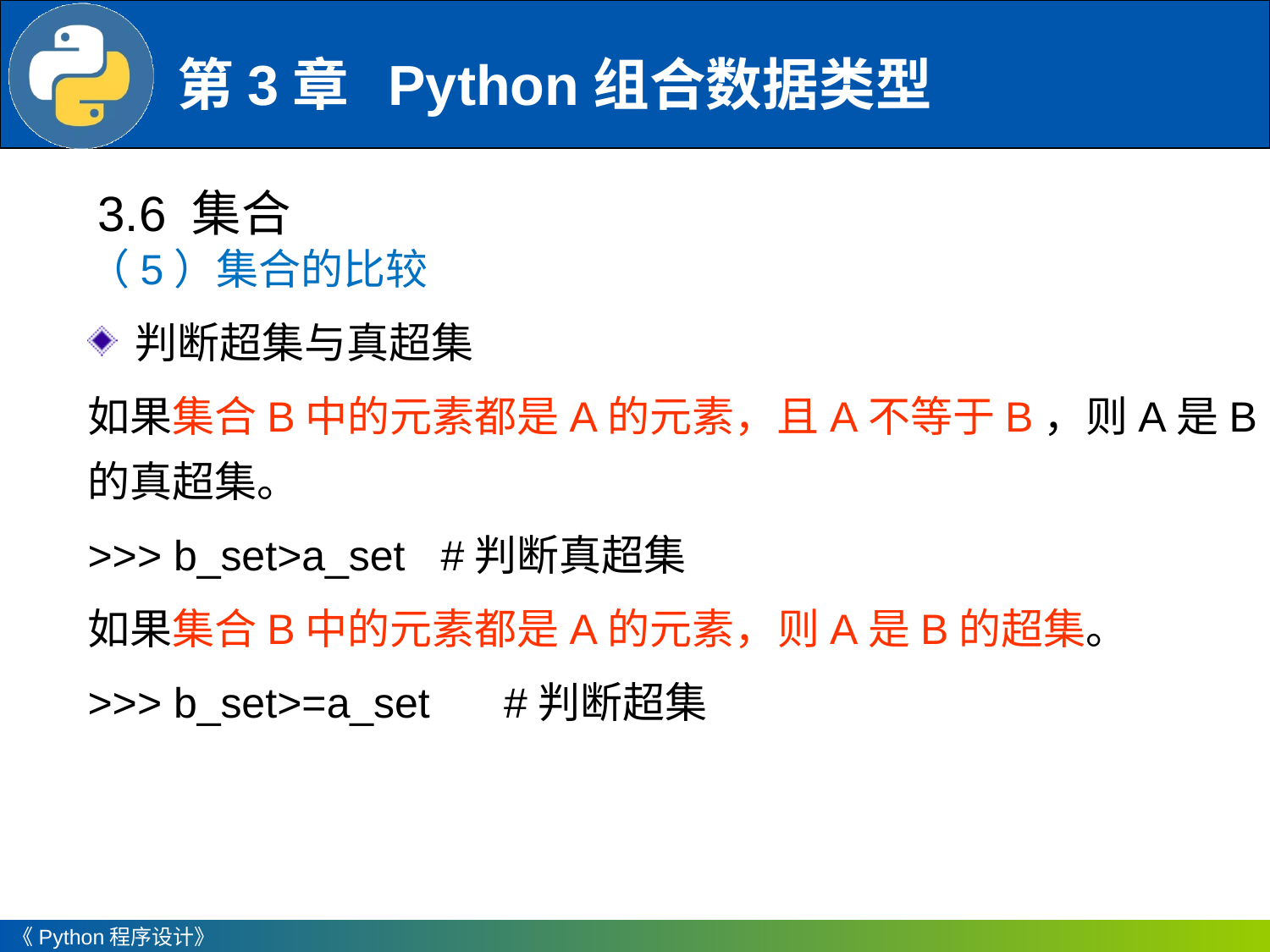

3.6 集合
（5）集合的比较
判断超集与真超集
如果集合B中的元素都是A的元素，且A不等于B，则A是B的真超集。
>>> b_set>a_set   #判断真超集
如果集合B中的元素都是A的元素，则A是B的超集。
>>> b_set>=a_set	   #判断超集